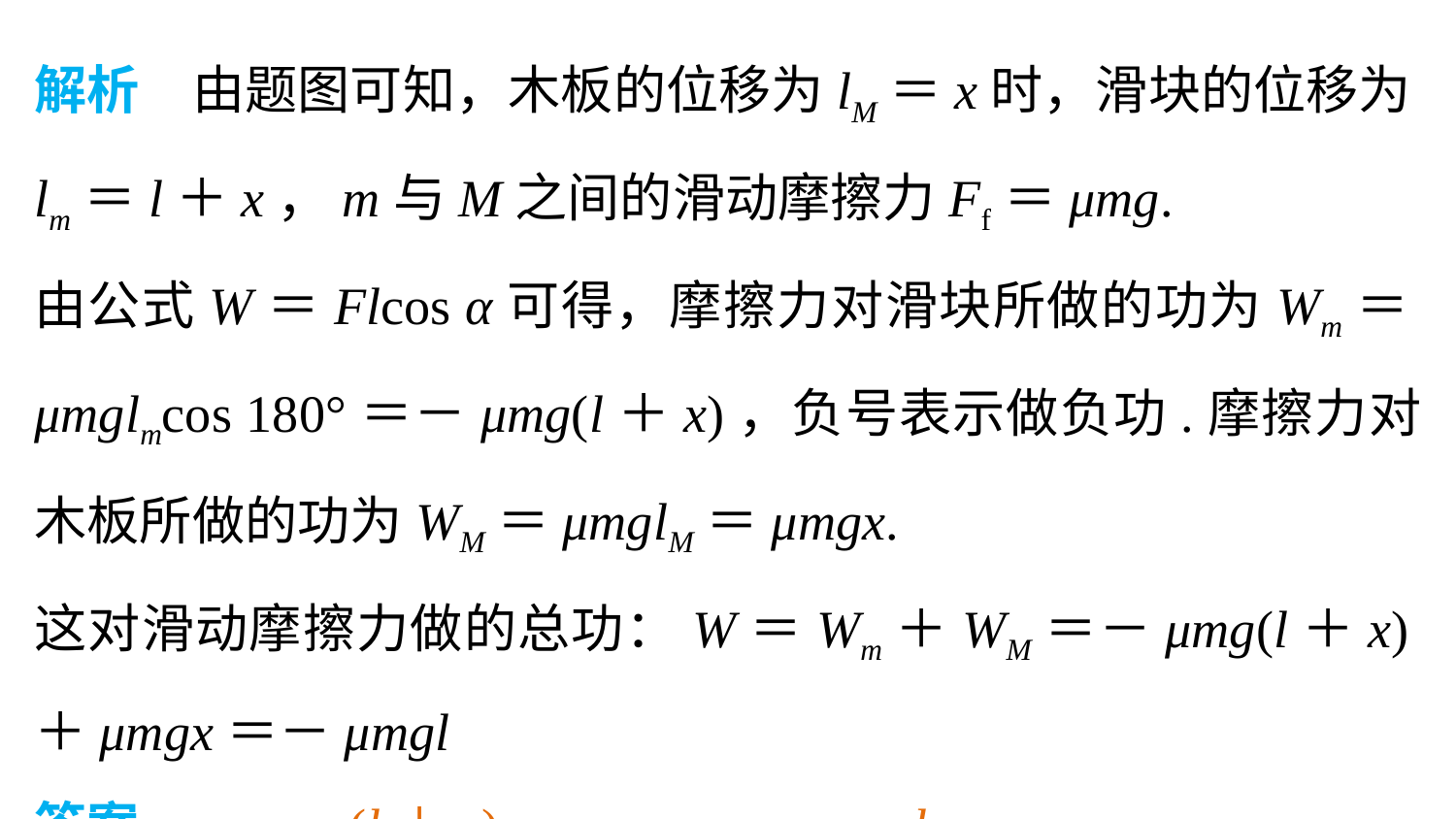

解析　由题图可知，木板的位移为lM＝x时，滑块的位移为lm＝l＋x，m与M之间的滑动摩擦力Ff＝μmg.
由公式W＝Flcos α可得，摩擦力对滑块所做的功为Wm＝μmglmcos 180°＝－μmg(l＋x)，负号表示做负功.摩擦力对木板所做的功为WM＝μmglM＝μmgx.
这对滑动摩擦力做的总功：W＝Wm＋WM＝－μmg(l＋x)＋μmgx＝－μmgl
答案　－μmg(l＋x)　μmgx　－μmgl